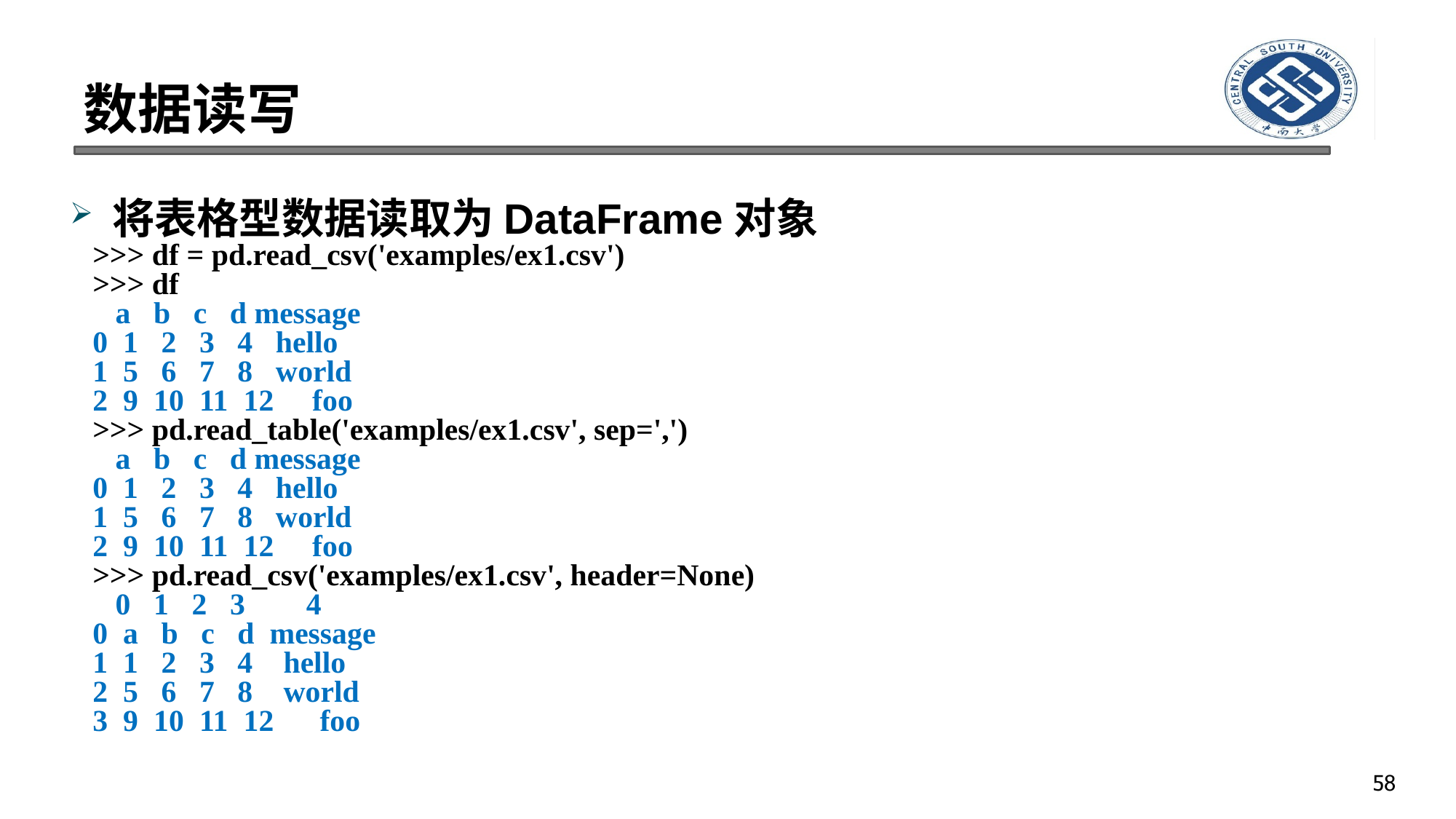

# 数据读写
将表格型数据读取为DataFrame对象
>>> df = pd.read_csv('examples/ex1.csv')
>>> df
   a   b   c   d message
0  1   2   3   4   hello
1  5   6   7   8   world
2  9  10  11  12     foo
>>> pd.read_table('examples/ex1.csv', sep=',')
   a   b   c   d message
0  1   2   3   4   hello
1  5   6   7   8   world
2  9  10  11  12     foo
>>> pd.read_csv('examples/ex1.csv', header=None)
   0   1   2   3        4
0  a   b   c   d  message
1  1   2   3   4    hello
2  5   6   7   8    world
3  9  10  11  12      foo

58